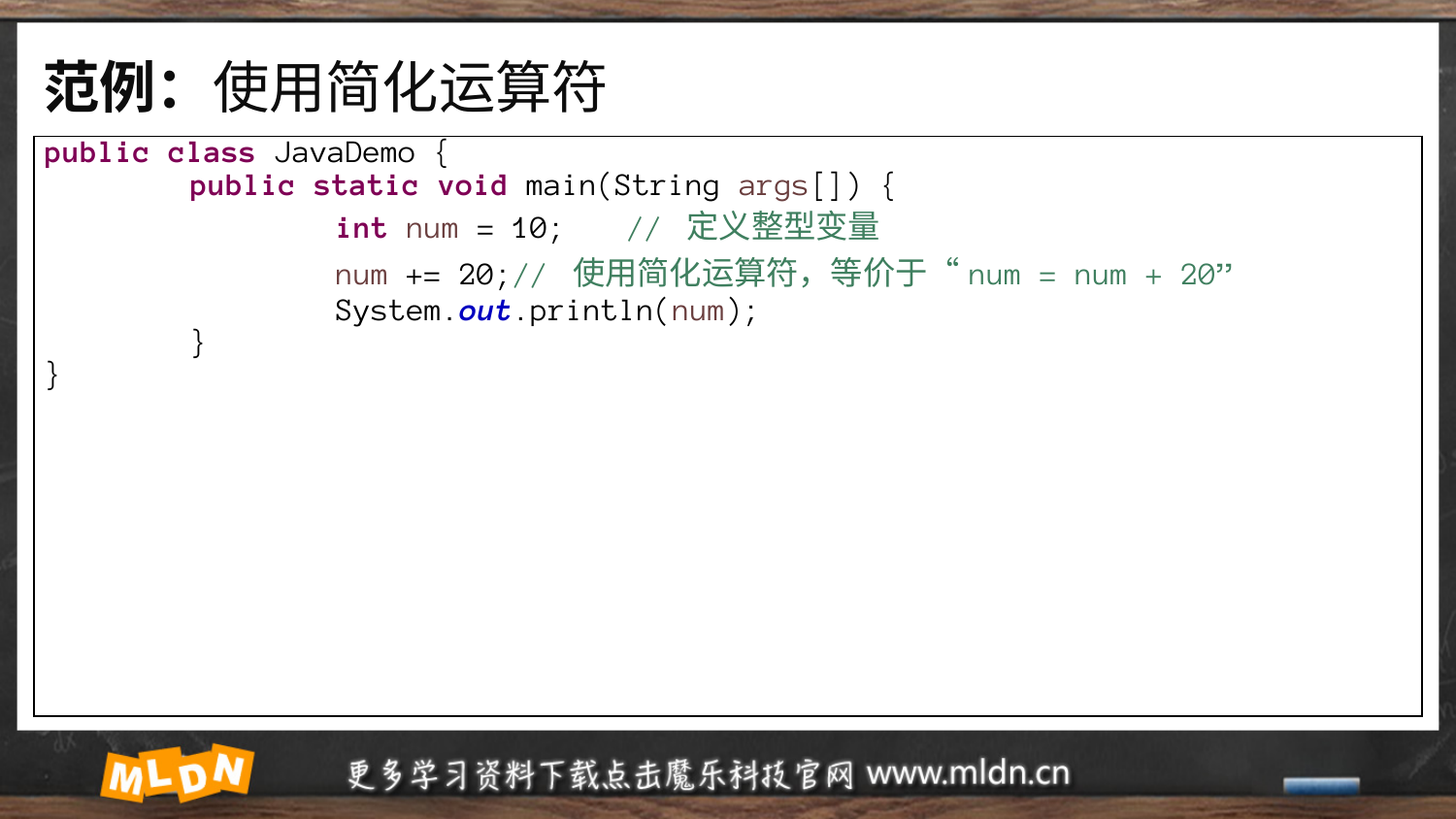

# 范例：使用简化运算符
| public class JavaDemo { public static void main(String args[]) { int num = 10; // 定义整型变量 num += 20;// 使用简化运算符，等价于“num = num + 20” System.out.println(num); } } |
| --- |